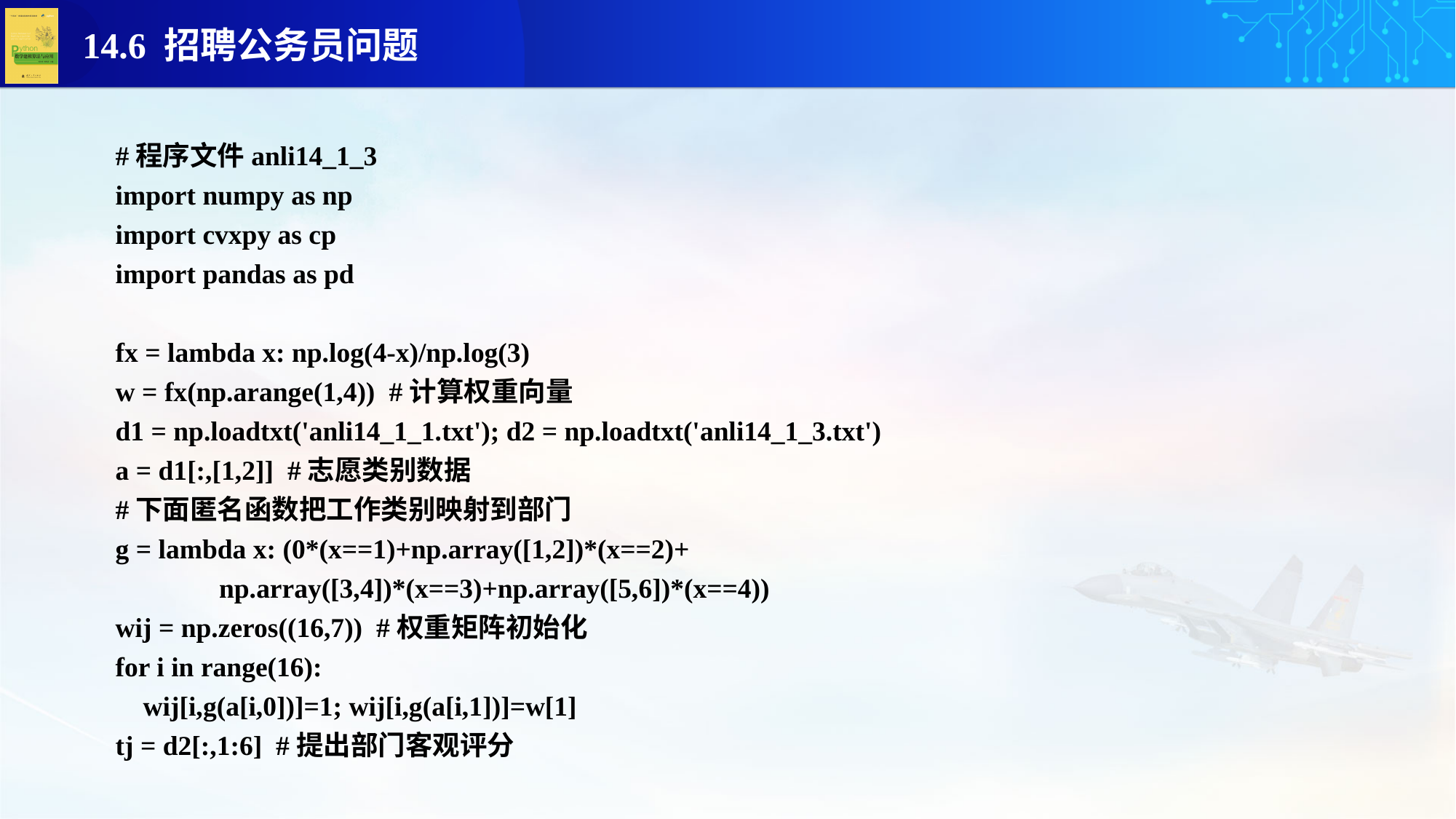

#程序文件anli14_1_3
import numpy as np
import cvxpy as cp
import pandas as pd

fx = lambda x: np.log(4-x)/np.log(3)
w = fx(np.arange(1,4))  #计算权重向量
d1 = np.loadtxt('anli14_1_1.txt'); d2 = np.loadtxt('anli14_1_3.txt')
a = d1[:,[1,2]]  #志愿类别数据
#下面匿名函数把工作类别映射到部门
g = lambda x: (0*(x==1)+np.array([1,2])*(x==2)+
               np.array([3,4])*(x==3)+np.array([5,6])*(x==4))
wij = np.zeros((16,7))  #权重矩阵初始化
for i in range(16):
    wij[i,g(a[i,0])]=1; wij[i,g(a[i,1])]=w[1]
tj = d2[:,1:6]  #提出部门客观评分